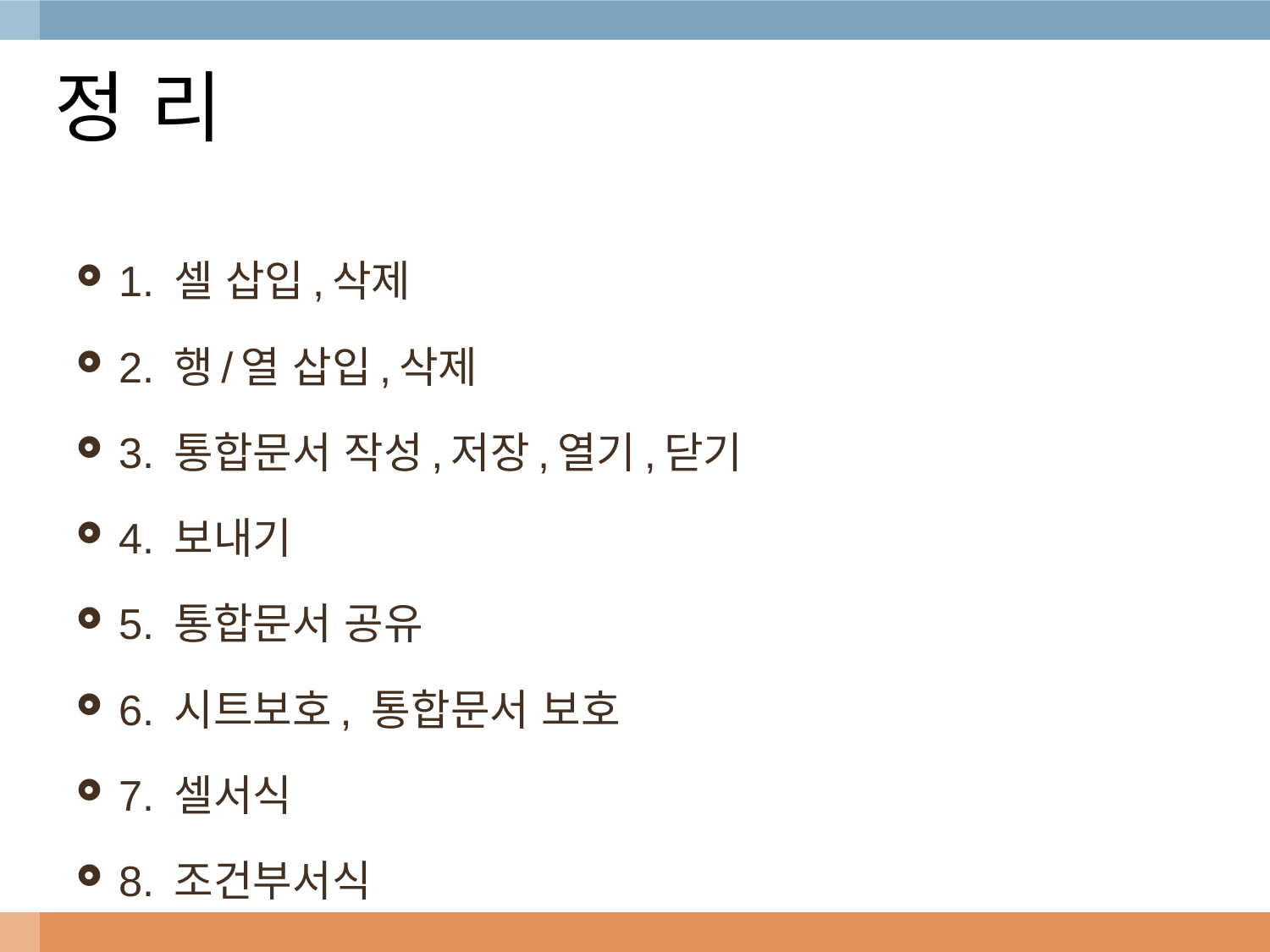

# 정 리
1. 셀 삽입,삭제
2. 행/열 삽입,삭제
3. 통합문서 작성,저장,열기,닫기
4. 보내기
5. 통합문서 공유
6. 시트보호, 통합문서 보호
7. 셀서식
8. 조건부서식